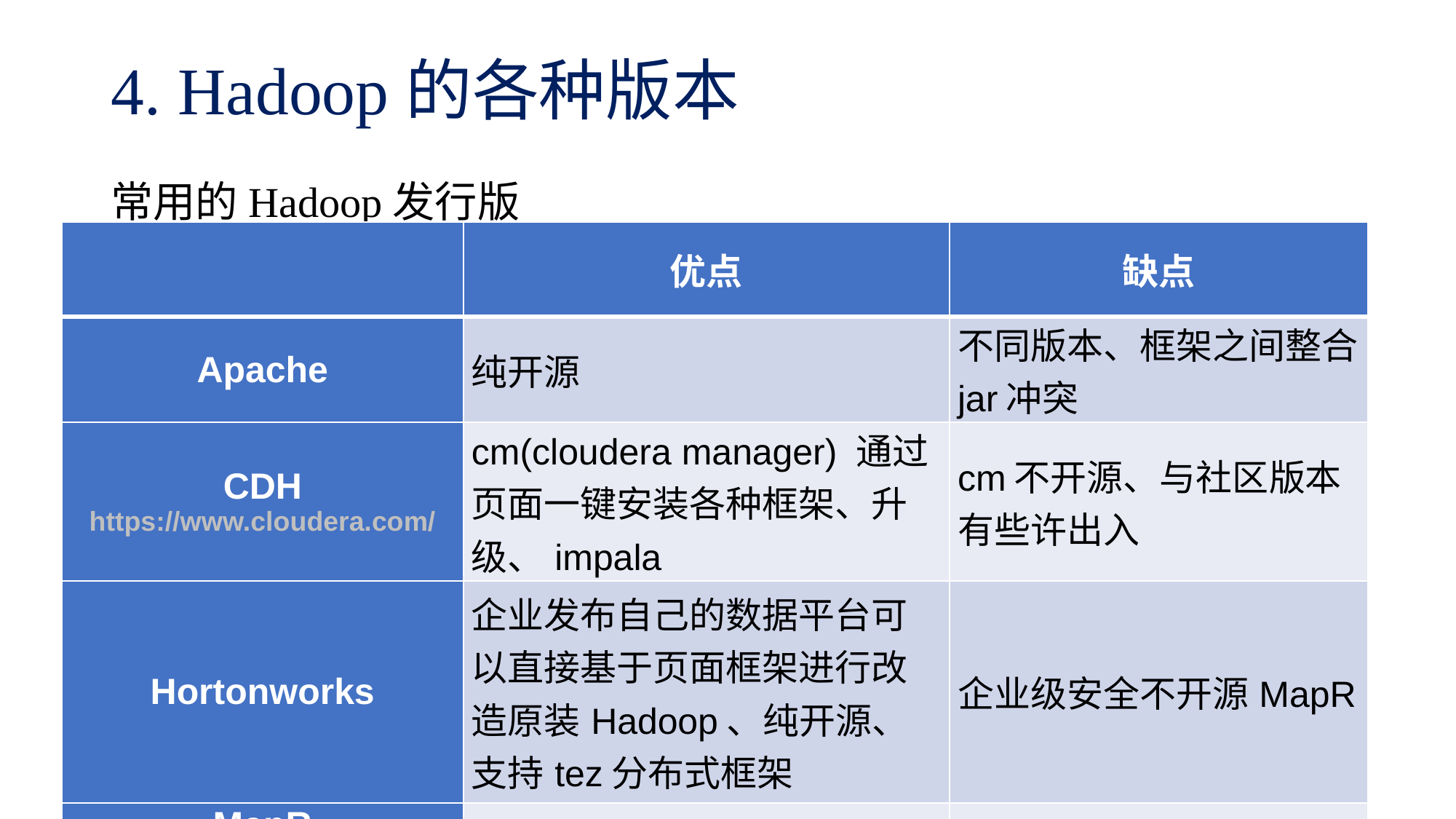

# 4. Hadoop的各种版本
常用的Hadoop发行版
|  | 优点 | 缺点 |
| --- | --- | --- |
| Apache | 纯开源 | 不同版本、框架之间整合 jar冲突 |
| CDH https://www.cloudera.com/ | cm(cloudera manager) 通过页面一键安装各种框架、升级、impala | cm不开源、与社区版本有些许出入 |
| Hortonworks | 企业发布自己的数据平台可以直接基于页面框架进行改造原装Hadoop、纯开源、支持tez分布式框架 | 企业级安全不开源MapR |
| MapR |  |  |